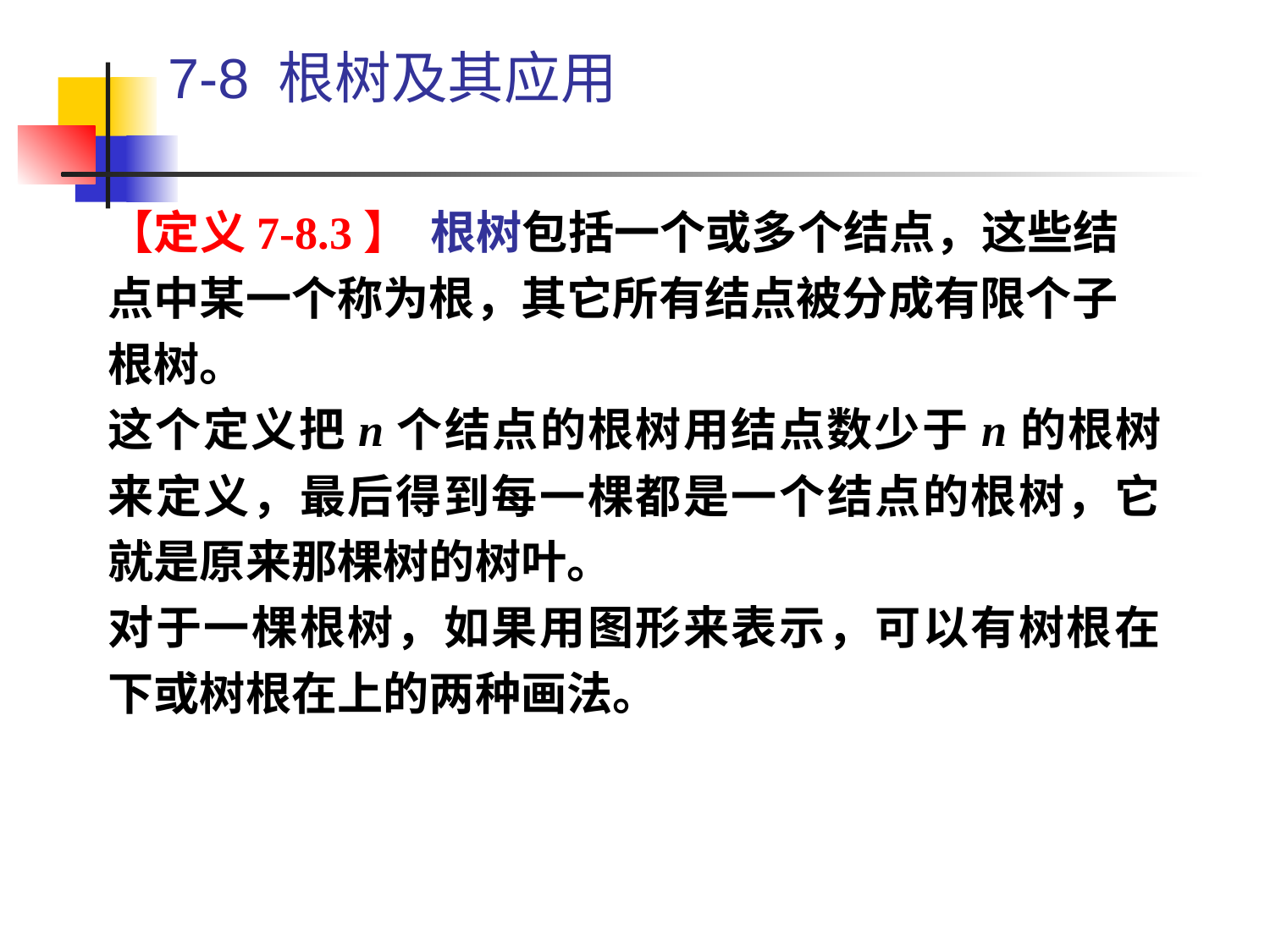

# 7-8 根树及其应用
【定义7-8.3】  根树包括一个或多个结点，这些结点中某一个称为根，其它所有结点被分成有限个子根树。
这个定义把n个结点的根树用结点数少于n的根树来定义，最后得到每一棵都是一个结点的根树，它就是原来那棵树的树叶。
对于一棵根树，如果用图形来表示，可以有树根在下或树根在上的两种画法。